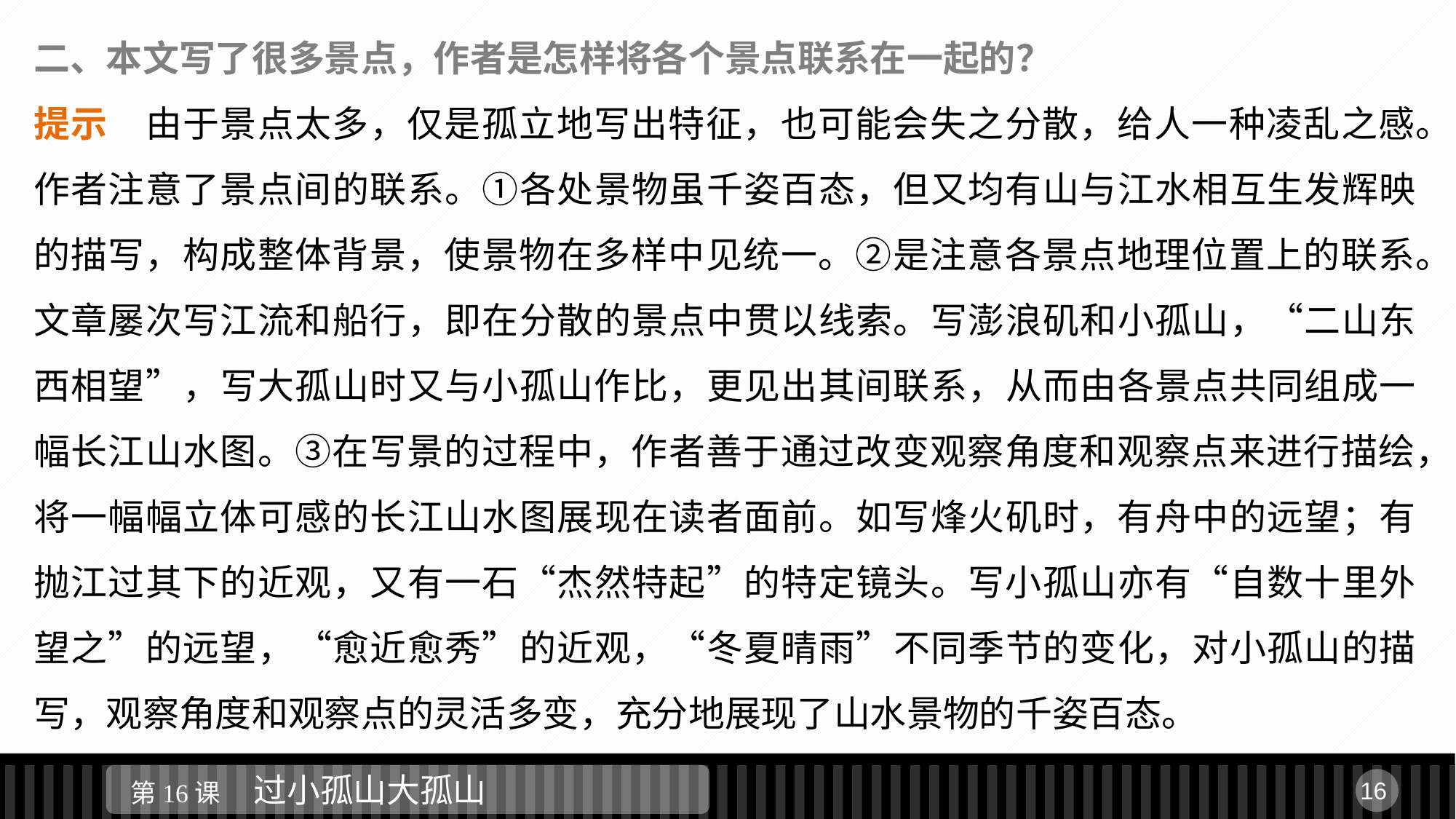

二、本文写了很多景点，作者是怎样将各个景点联系在一起的？
提示　由于景点太多，仅是孤立地写出特征，也可能会失之分散，给人一种凌乱之感。作者注意了景点间的联系。①各处景物虽千姿百态，但又均有山与江水相互生发辉映的描写，构成整体背景，使景物在多样中见统一。②是注意各景点地理位置上的联系。文章屡次写江流和船行，即在分散的景点中贯以线索。写澎浪矶和小孤山，“二山东西相望”，写大孤山时又与小孤山作比，更见出其间联系，从而由各景点共同组成一幅长江山水图。③在写景的过程中，作者善于通过改变观察角度和观察点来进行描绘，将一幅幅立体可感的长江山水图展现在读者面前。如写烽火矶时，有舟中的远望；有抛江过其下的近观，又有一石“杰然特起”的特定镜头。写小孤山亦有“自数十里外望之”的远望，“愈近愈秀”的近观，“冬夏晴雨”不同季节的变化，对小孤山的描写，观察角度和观察点的灵活多变，充分地展现了山水景物的千姿百态。